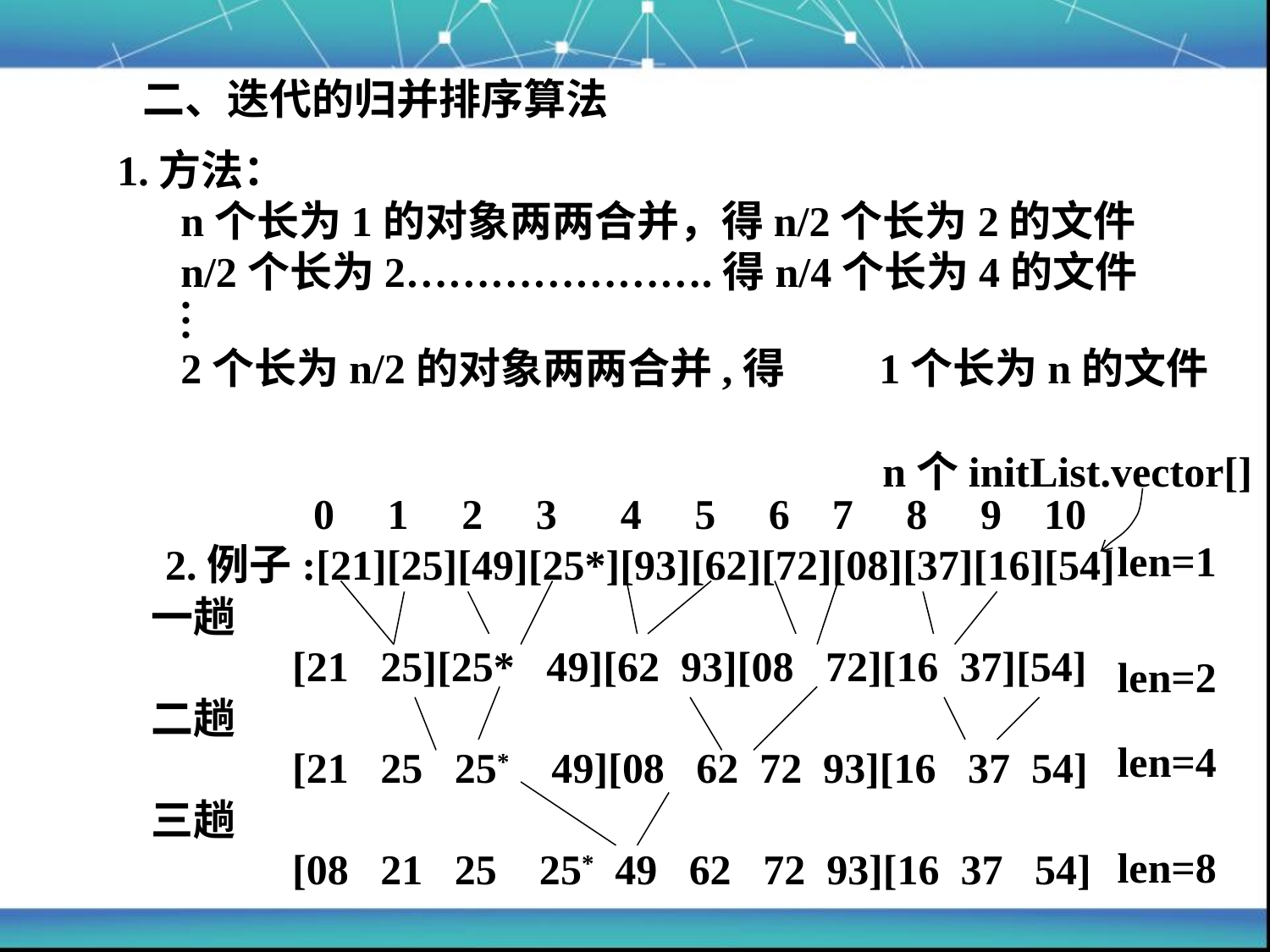

二、迭代的归并排序算法
1.方法：
      n个长为1的对象两两合并，得n/2个长为2的文件
      n/2个长为2………………….得n/4个长为4的文件
      .
      .
      .
      2个长为n/2的对象两两合并,得	1个长为n的文件

n个initList.vector[]
              0     1     2     3      4     5     6    7     8     9    10
2.例子:[21][25][49][25*][93][62][72][08][37][16][54]

            [21   25][25*   49][62  93][08   72][16  37][54]

	[21   25   25*    49][08   62  72  93][16   37  54]

            [08   21   25    25*  49   62   72  93][16  37   54]

len=1

一趟

二趟

三趟

len=2

len=4

len=8